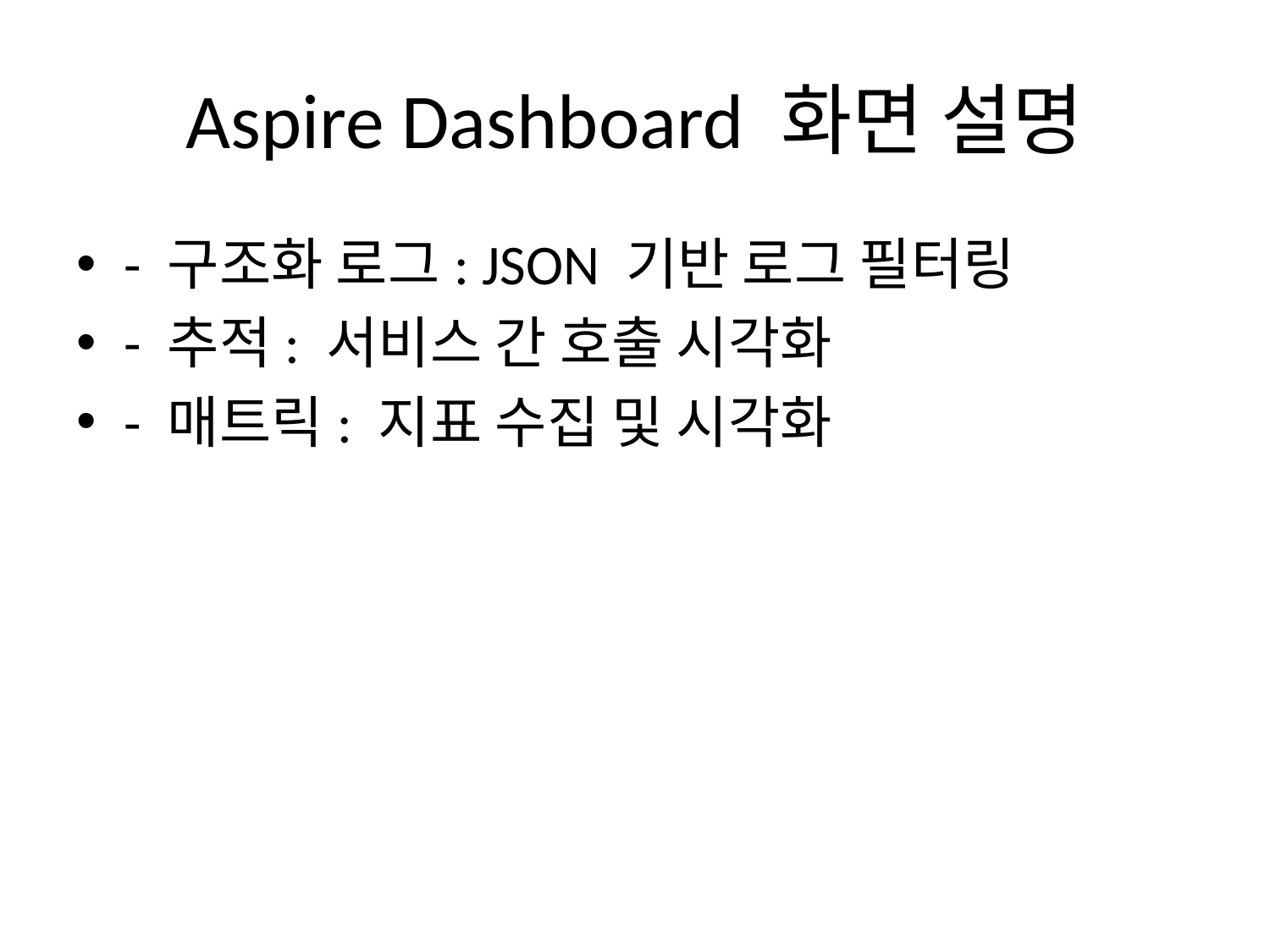

# Aspire Dashboard 화면 설명
- 구조화 로그: JSON 기반 로그 필터링
- 추적: 서비스 간 호출 시각화
- 매트릭: 지표 수집 및 시각화